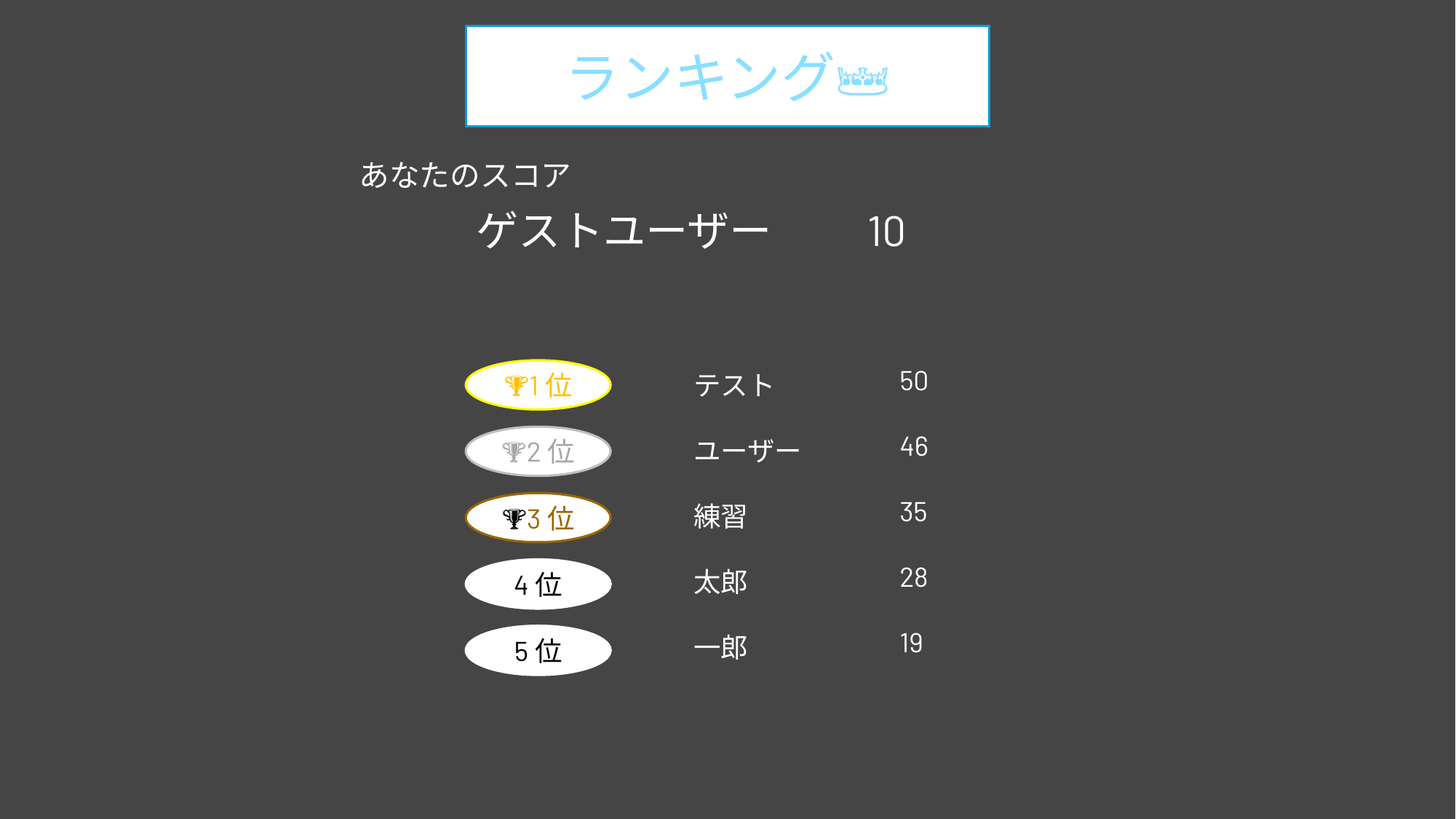

ランキング👑
あなたのスコア
ゲストユーザー　　10
　　50

　　46

　　35

　　28

　　19
🏆1位
テスト

ユーザー

練習

太郎

一郎
🏆2位
🏆3位
4位
5位